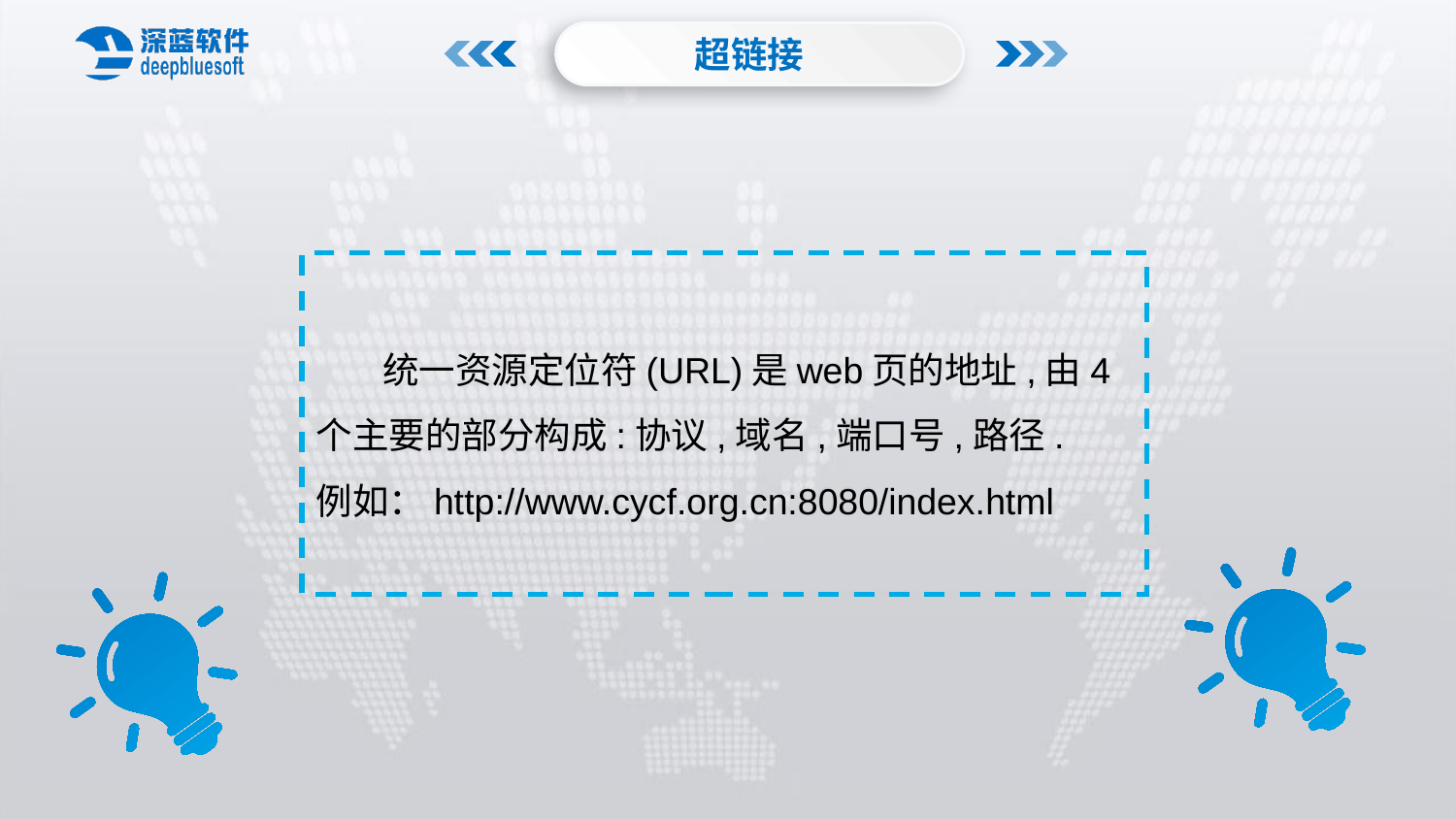

超链接

       统一资源定位符(URL)是web页的地址,由4个主要的部分构成:协议,域名,端口号,路径.
例如：http://www.cycf.org.cn:8080/index.html